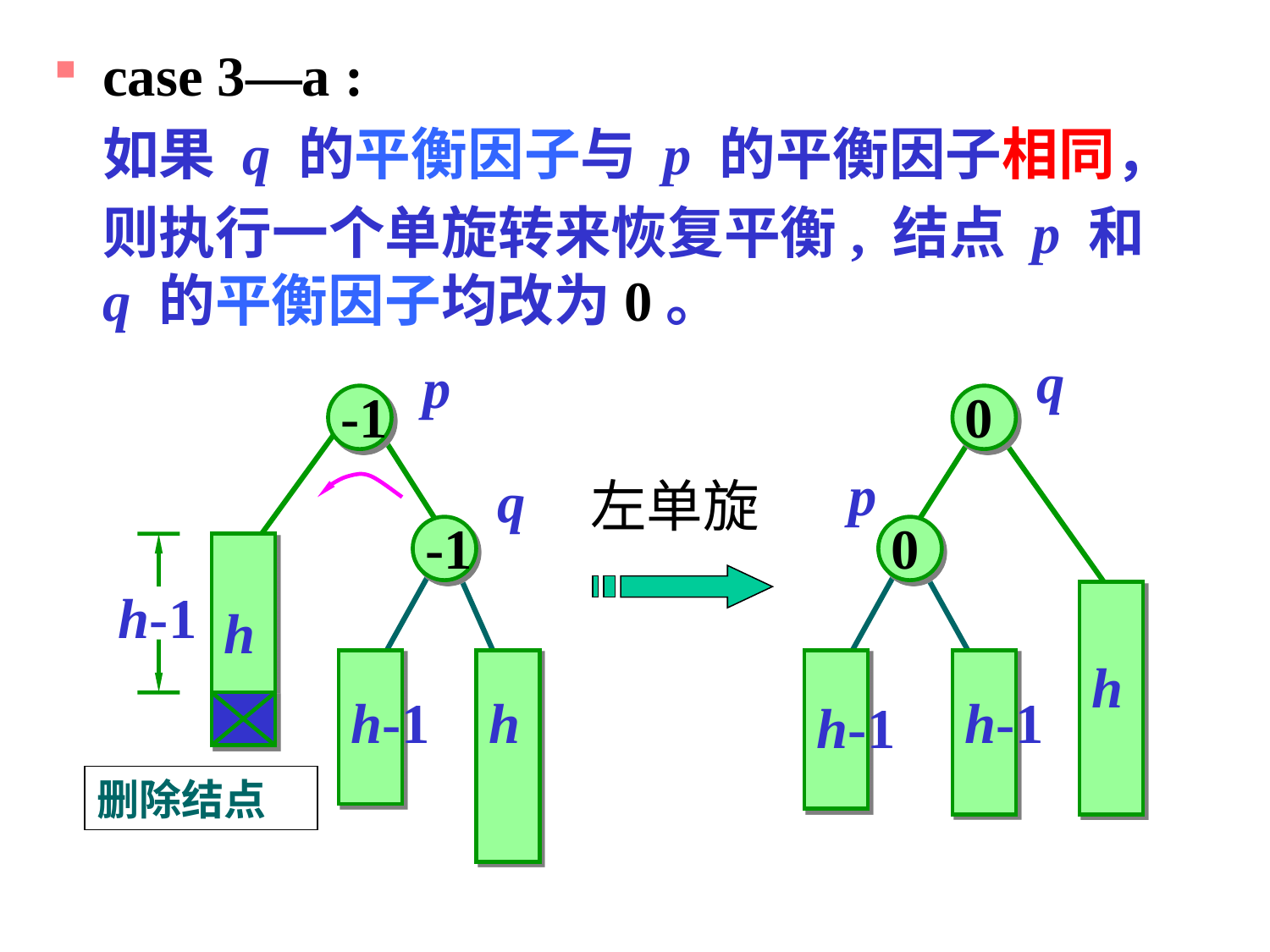

case 3—a :
	如果 q 的平衡因子与 p 的平衡因子相同，
	则执行一个单旋转来恢复平衡, 结点 p 和 q 的平衡因子均改为0。
q
0

p
0

h

h-1
h-1
p
-1

q
左单旋

-1

h-1
h

h-1
h

删除结点